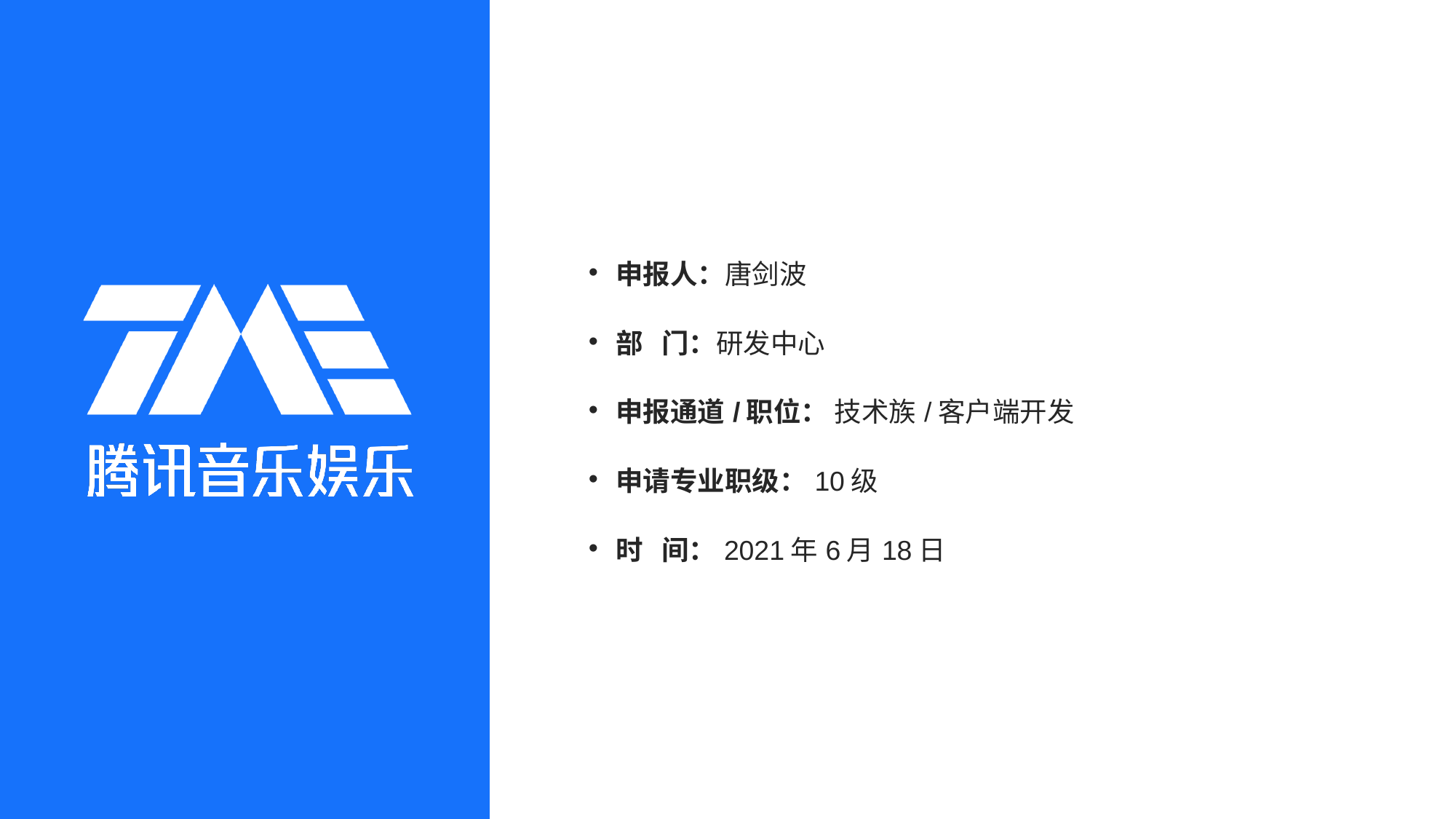

申报人：唐剑波
部   门：研发中心
申报通道/职位： 技术族/客户端开发
申请专业职级：10级
时   间：2021年6月18日